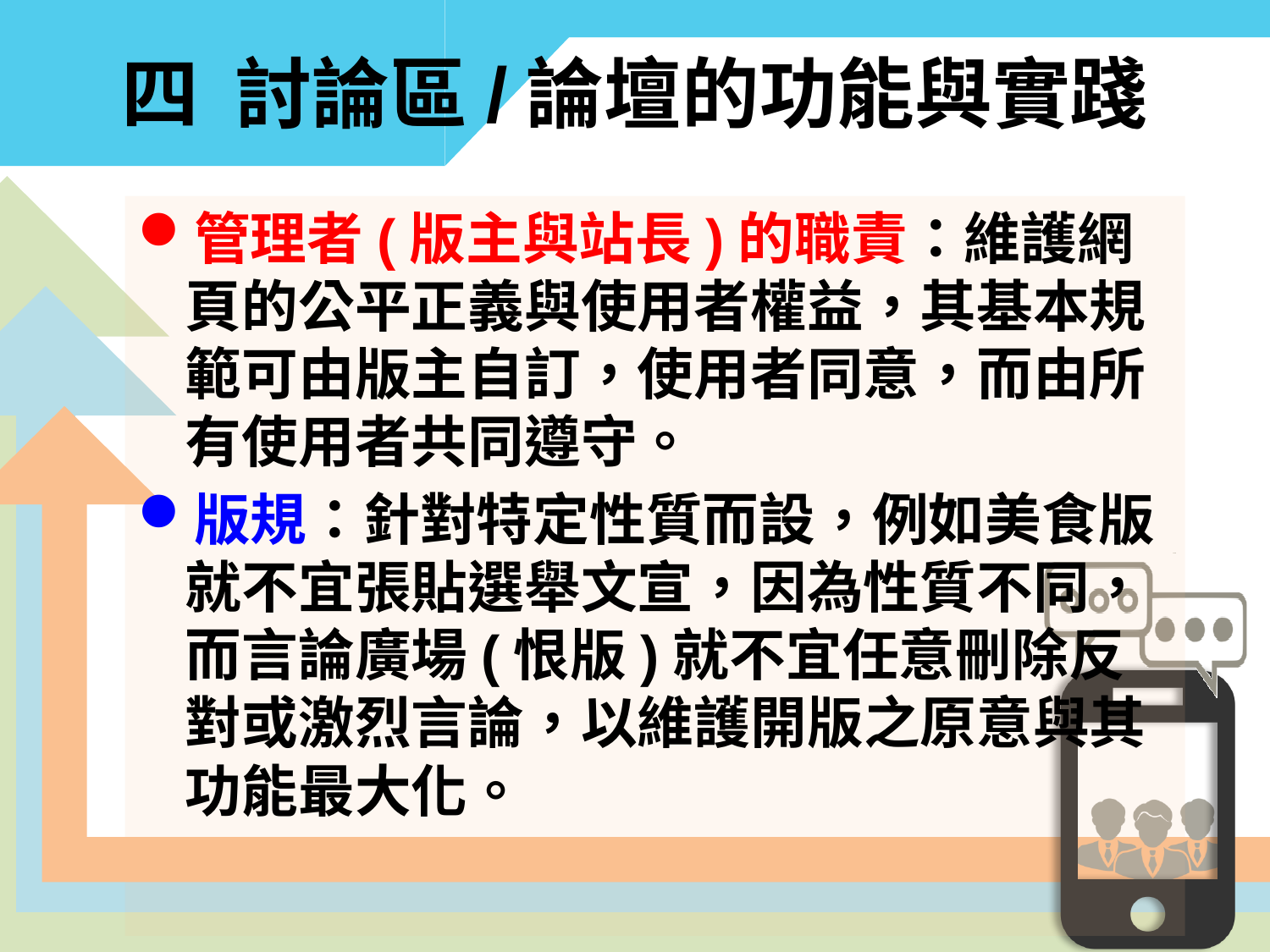

# 四  討論區/論壇的功能與實踐
管理者(版主與站長)的職責：維護網頁的公平正義與使用者權益，其基本規範可由版主自訂，使用者同意，而由所有使用者共同遵守。
版規：針對特定性質而設，例如美食版就不宜張貼選舉文宣，因為性質不同，而言論廣場(恨版)就不宜任意刪除反對或激烈言論，以維護開版之原意與其功能最大化。